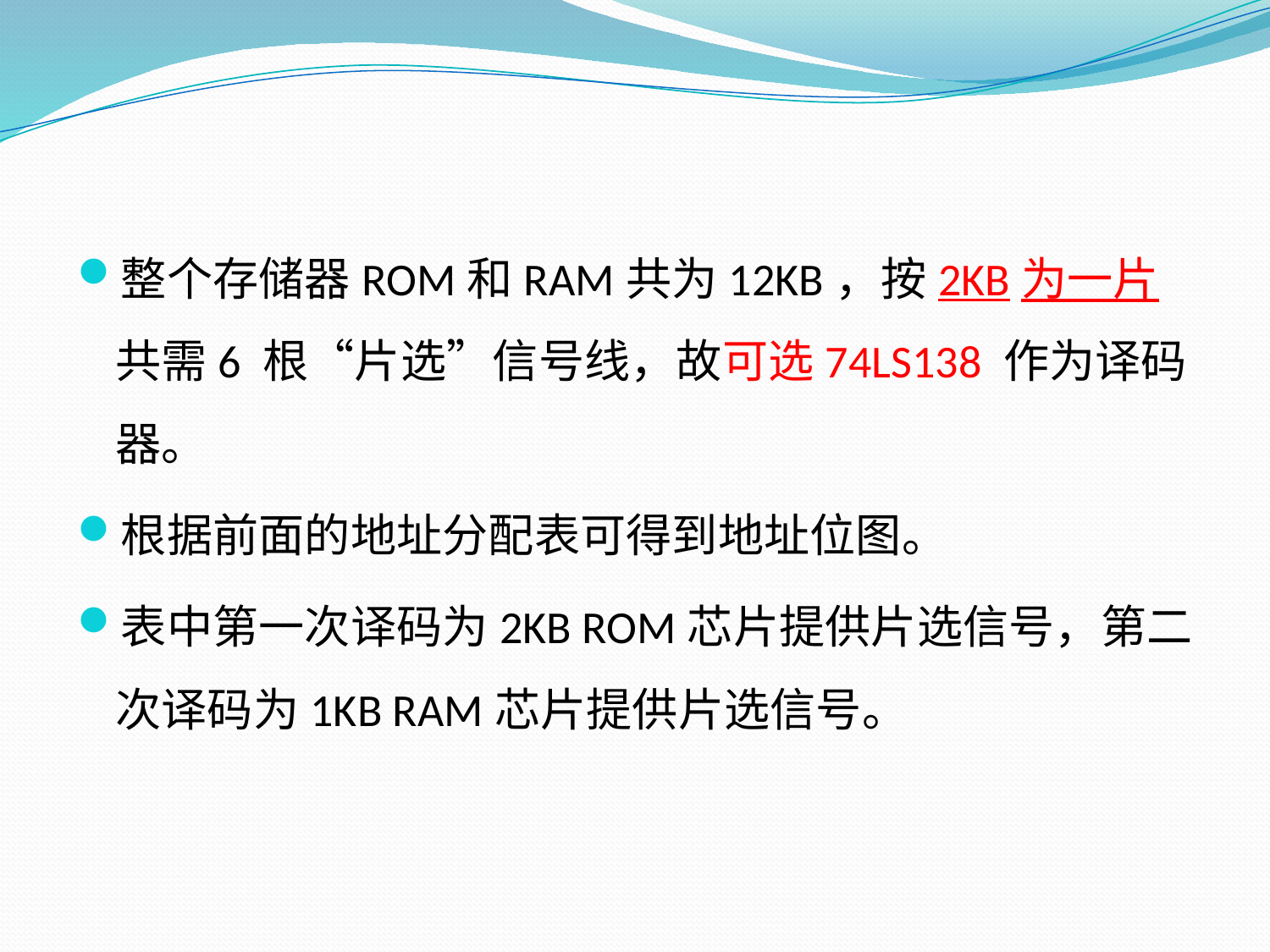

整个存储器ROM和RAM共为12KB，按2KB为一片共需6 根“片选”信号线，故可选74LS138 作为译码器。
根据前面的地址分配表可得到地址位图。
表中第一次译码为2KB ROM芯片提供片选信号，第二次译码为1KB RAM芯片提供片选信号。